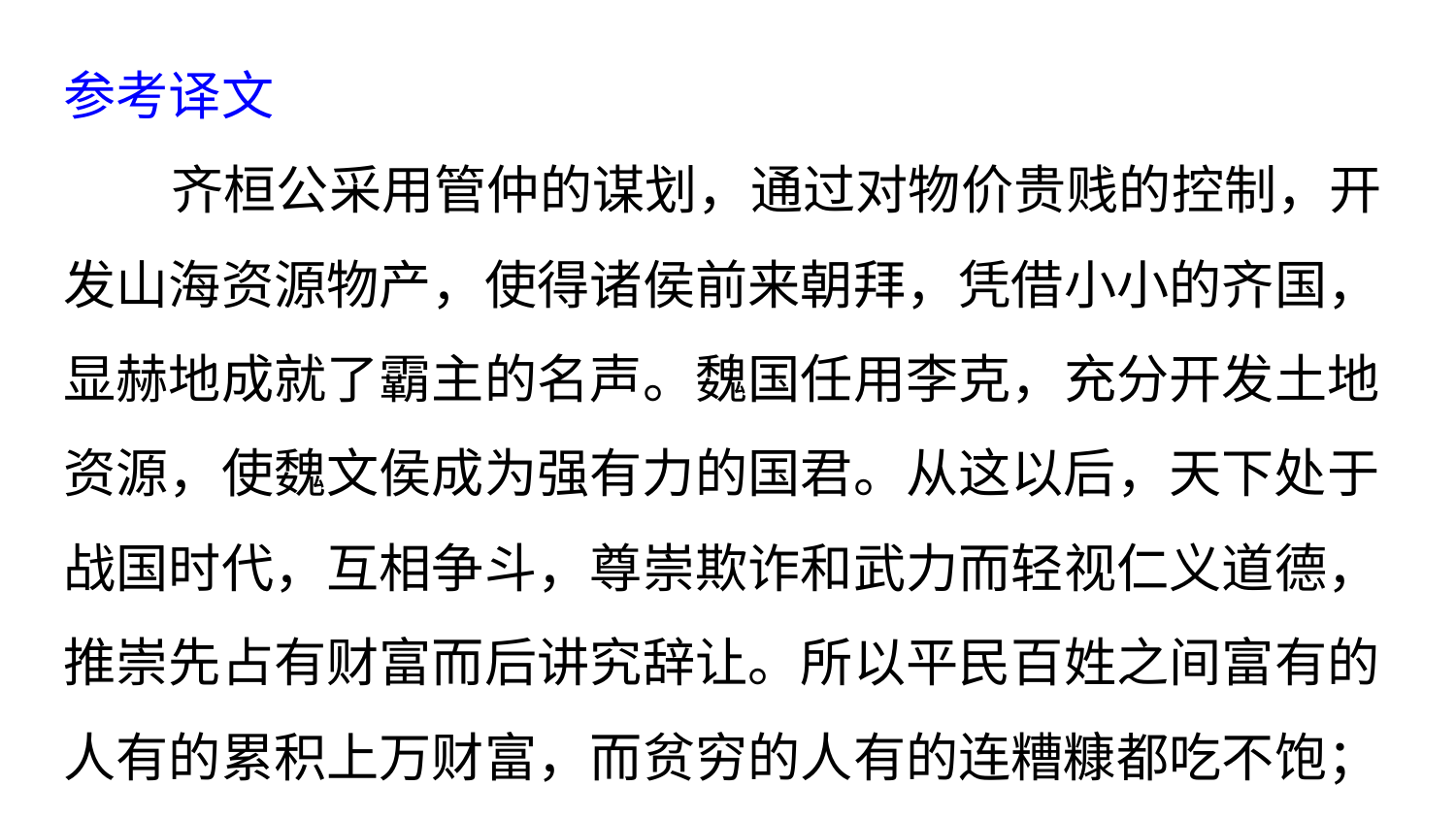

参考译文
        齐桓公采用管仲的谋划，通过对物价贵贱的控制，开发山海资源物产，使得诸侯前来朝拜，凭借小小的齐国，显赫地成就了霸主的名声。魏国任用李克，充分开发土地资源，使魏文侯成为强有力的国君。从这以后，天下处于战国时代，互相争斗，尊崇欺诈和武力而轻视仁义道德，推崇先占有财富而后讲究辞让。所以平民百姓之间富有的人有的累积上万财富，而贫穷的人有的连糟糠都吃不饱；